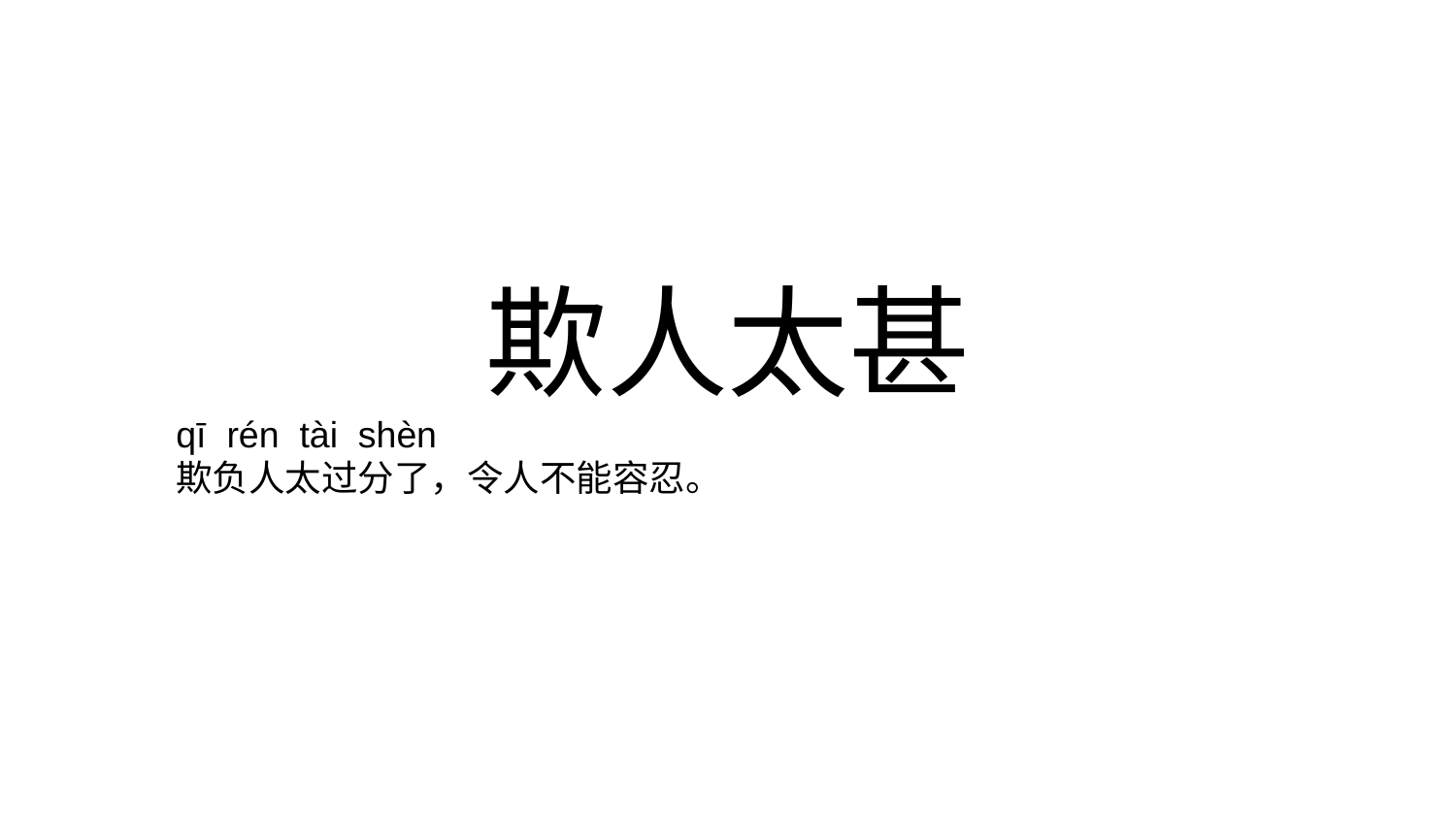

# 欺人太甚
qī  rén  tài  shèn
欺负人太过分了，令人不能容忍。